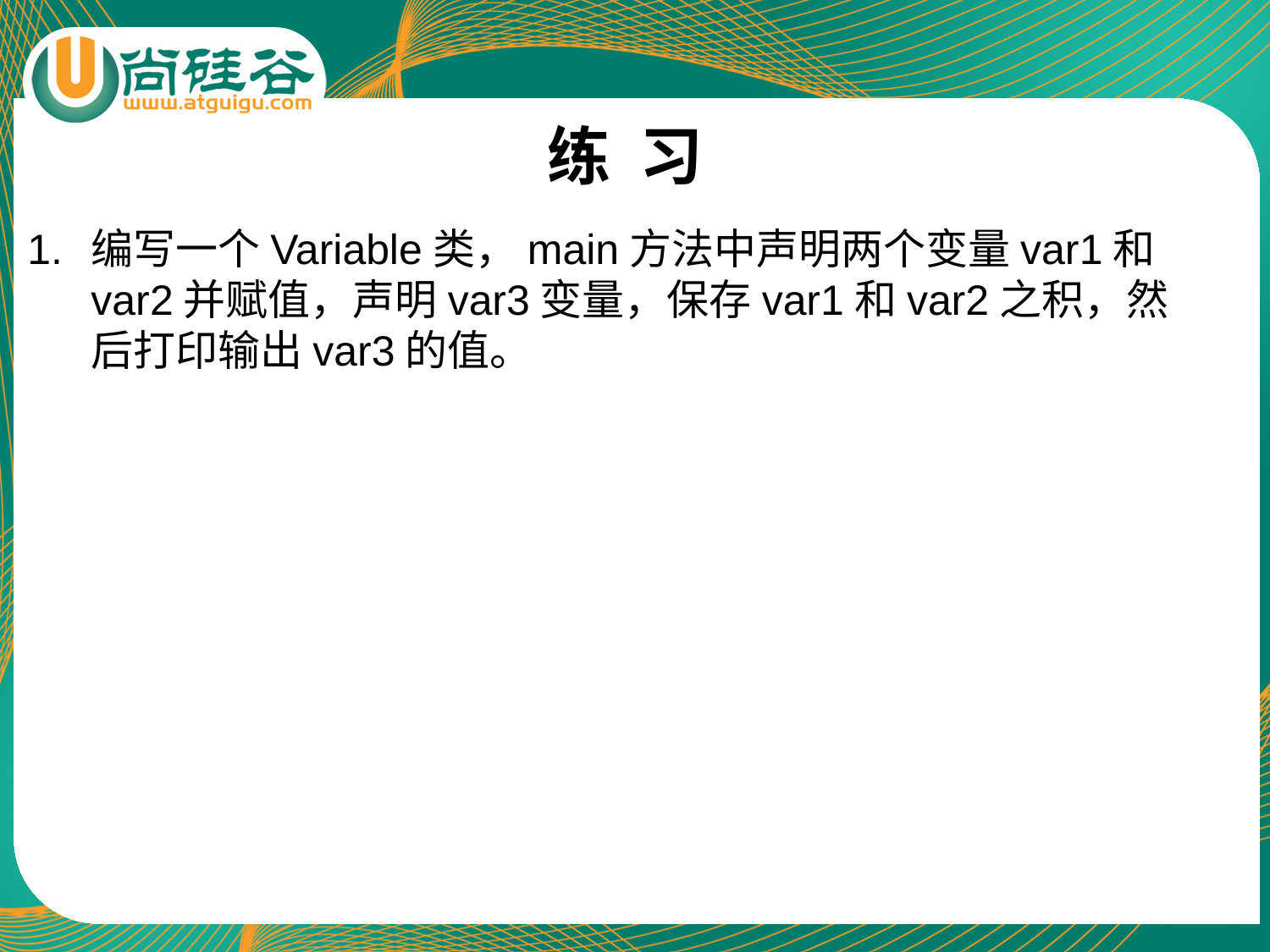

练  习
编写一个Variable类，main方法中声明两个变量var1和var2并赋值，声明var3变量，保存var1和var2之积，然后打印输出var3的值。